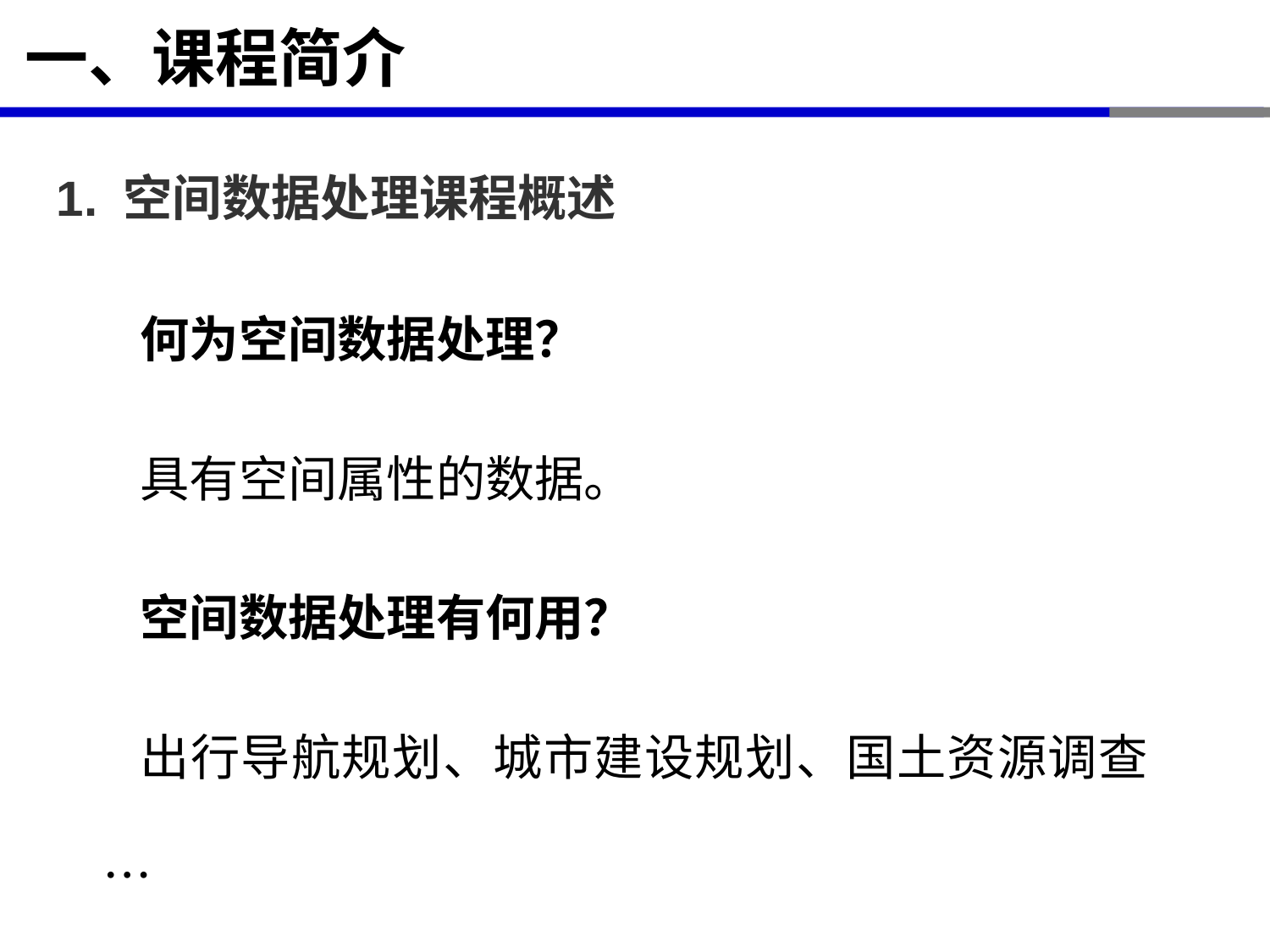

# 一、课程简介
1. 空间数据处理课程概述
何为空间数据处理？
具有空间属性的数据。
空间数据处理有何用？
出行导航规划、城市建设规划、国土资源调查…